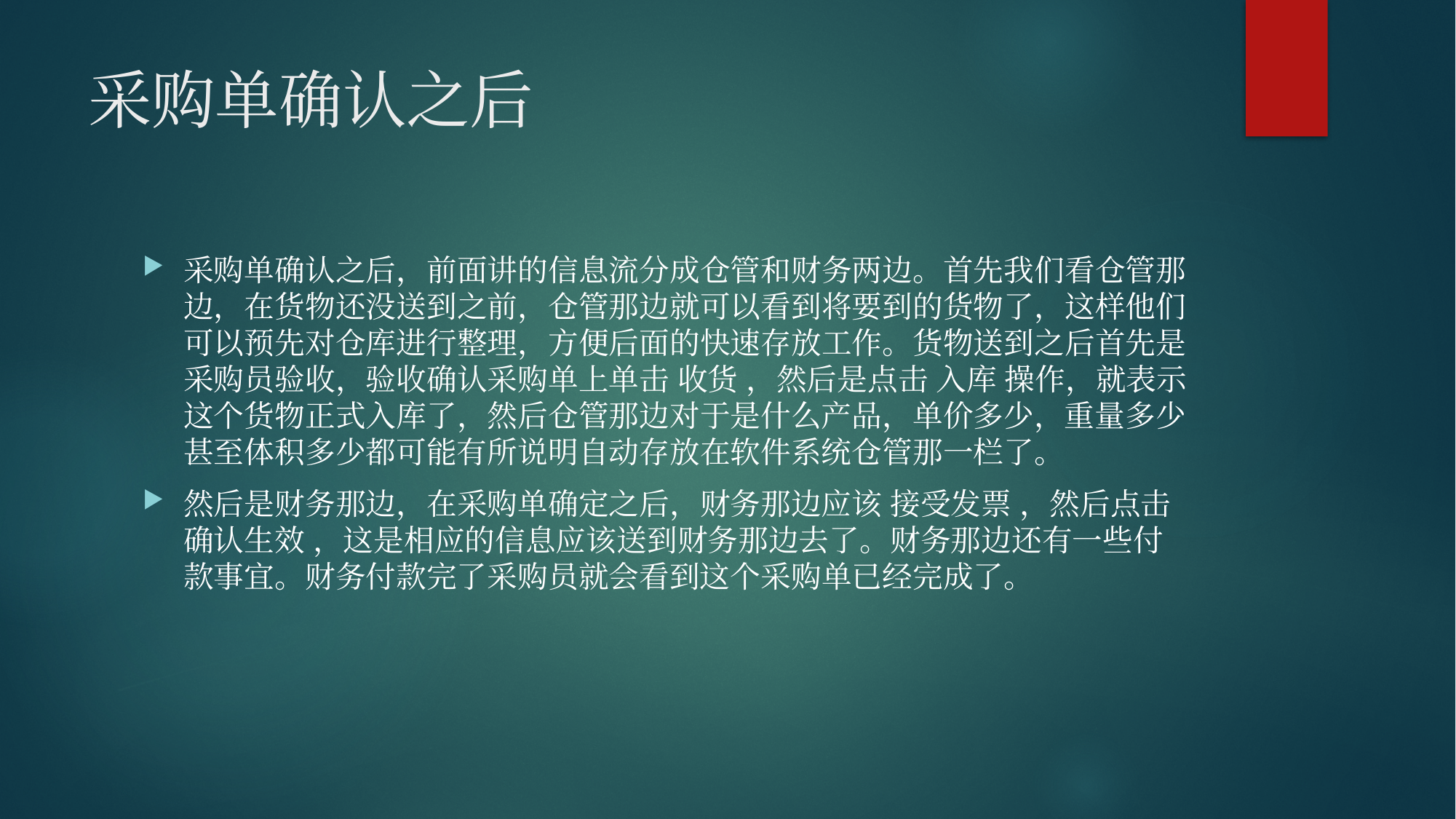

# 采购单确认之后
采购单确认之后，前面讲的信息流分成仓管和财务两边。首先我们看仓管那边，在货物还没送到之前，仓管那边就可以看到将要到的货物了，这样他们可以预先对仓库进行整理，方便后面的快速存放工作。货物送到之后首先是采购员验收，验收确认采购单上单击 收货 ，然后是点击 入库 操作，就表示这个货物正式入库了，然后仓管那边对于是什么产品，单价多少，重量多少甚至体积多少都可能有所说明自动存放在软件系统仓管那一栏了。
然后是财务那边，在采购单确定之后，财务那边应该 接受发票 ，然后点击 确认生效 ，这是相应的信息应该送到财务那边去了。财务那边还有一些付款事宜。财务付款完了采购员就会看到这个采购单已经完成了。